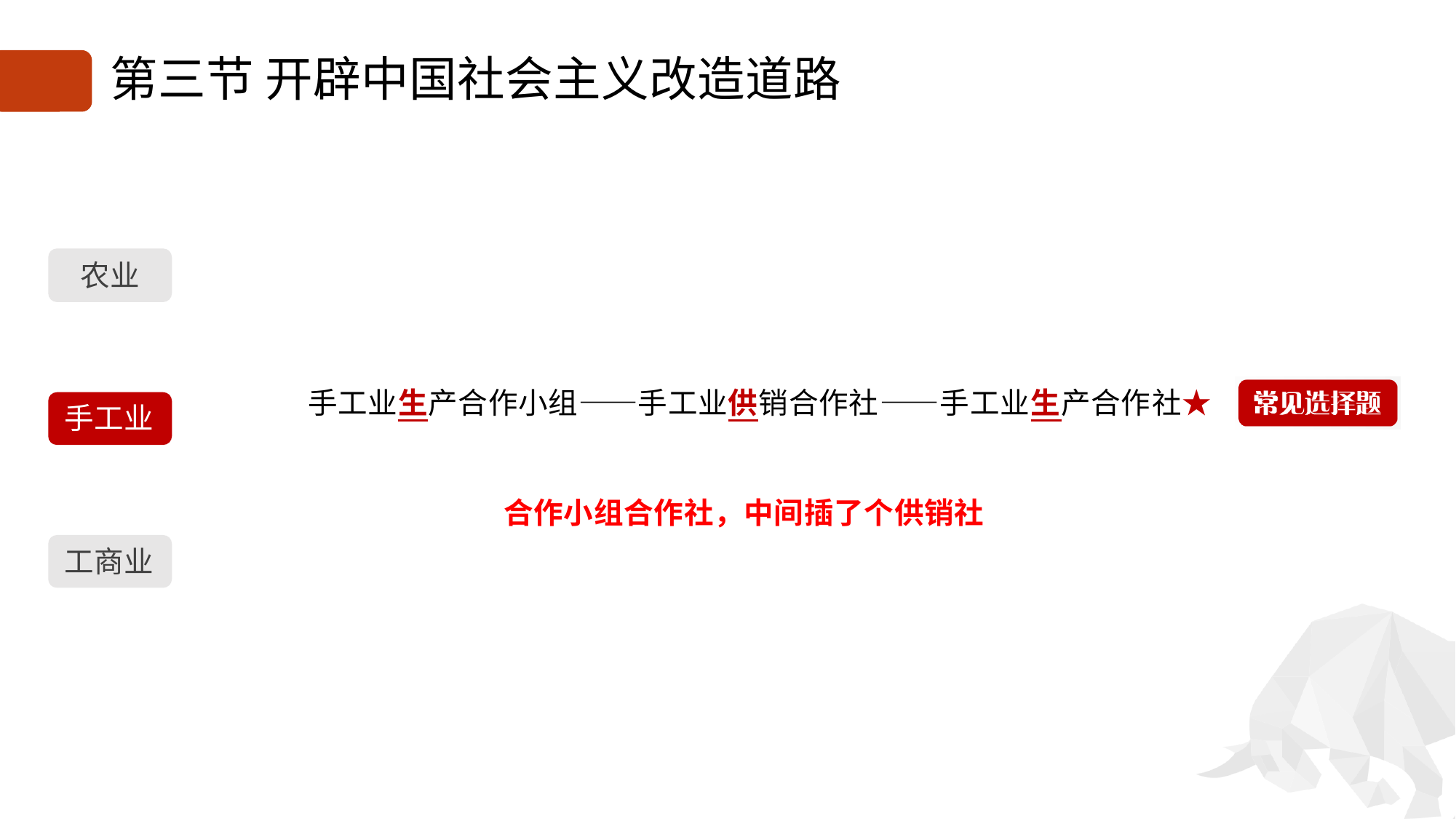

# 第三节 开辟中国社会主义改造道路

农业

手工业生产合作小组——手工业供销合作社——手工业生产合作社★

手工业

合作小组合作社，中间插了个供销社

工商业